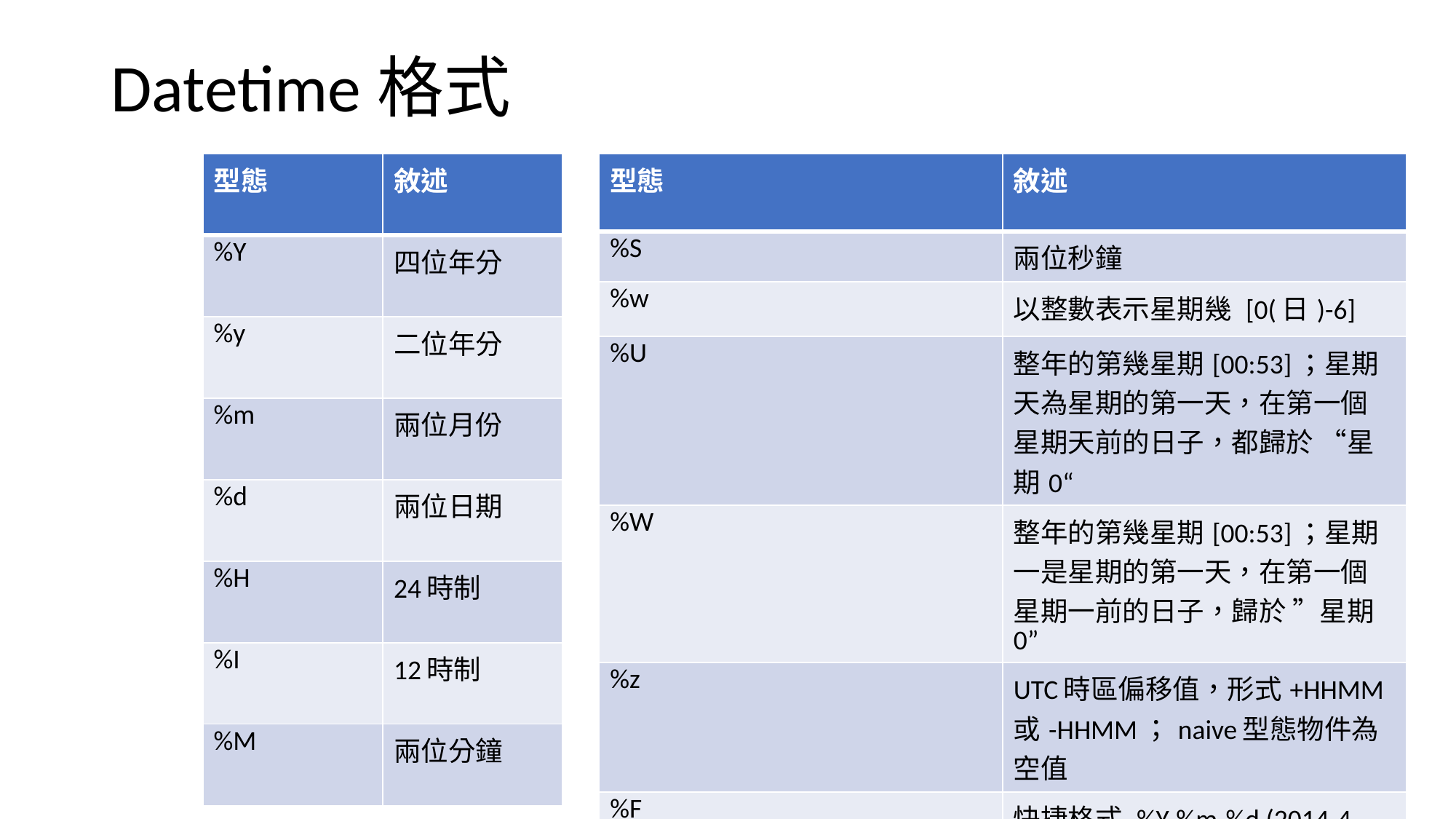

# Datetime格式
| 型態 | 敘述 |
| --- | --- |
| %Y | 四位年分 |
| %y | 二位年分 |
| %m | 兩位月份 |
| %d | 兩位日期 |
| %H | 24時制 |
| %I | 12時制 |
| %M | 兩位分鐘 |
| 型態 | 敘述 |
| --- | --- |
| %S | 兩位秒鐘 |
| %w | 以整數表示星期幾 [0(日)-6] |
| %U | 整年的第幾星期[00:53]；星期天為星期的第一天，在第一個星期天前的日子，都歸於 “星期0“ |
| %W | 整年的第幾星期[00:53]；星期一是星期的第一天，在第一個星期一前的日子，歸於 ”星期0” |
| %z | UTC時區偏移值，形式+HHMM或-HHMM；naive型態物件為空值 |
| %F | 快捷格式 %Y-%m-%d (2014-4-18) |
| %D | 快捷格式 %m/%d/%y (04/18/12) |